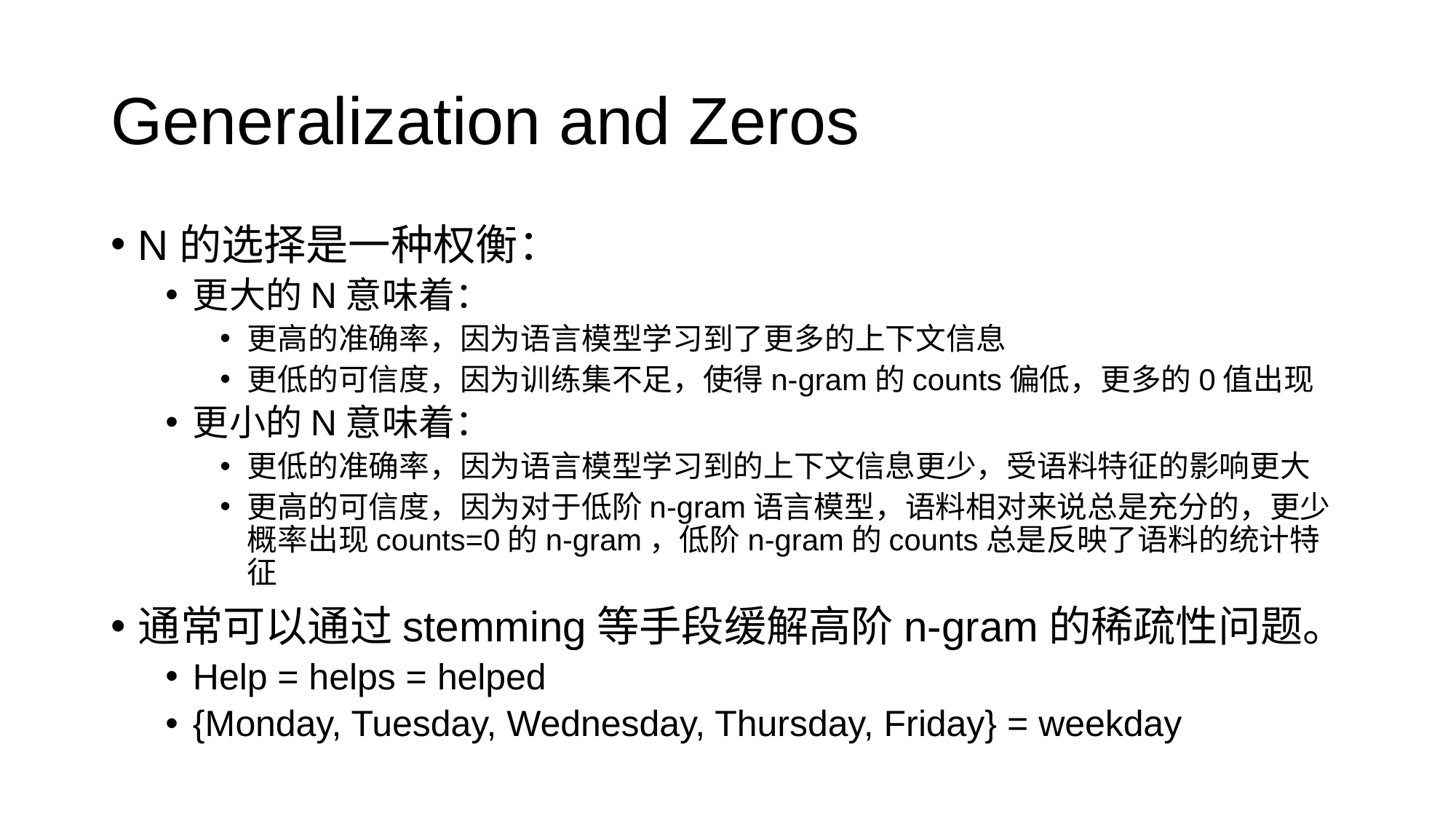

# Generalization and Zeros
N的选择是一种权衡：
更大的N意味着：
更高的准确率，因为语言模型学习到了更多的上下文信息
更低的可信度，因为训练集不足，使得n-gram的counts偏低，更多的0值出现
更小的N意味着：
更低的准确率，因为语言模型学习到的上下文信息更少，受语料特征的影响更大
更高的可信度，因为对于低阶n-gram语言模型，语料相对来说总是充分的，更少概率出现counts=0的n-gram，低阶n-gram的counts总是反映了语料的统计特征
通常可以通过stemming等手段缓解高阶n-gram的稀疏性问题。
Help = helps = helped
{Monday, Tuesday, Wednesday, Thursday, Friday} = weekday